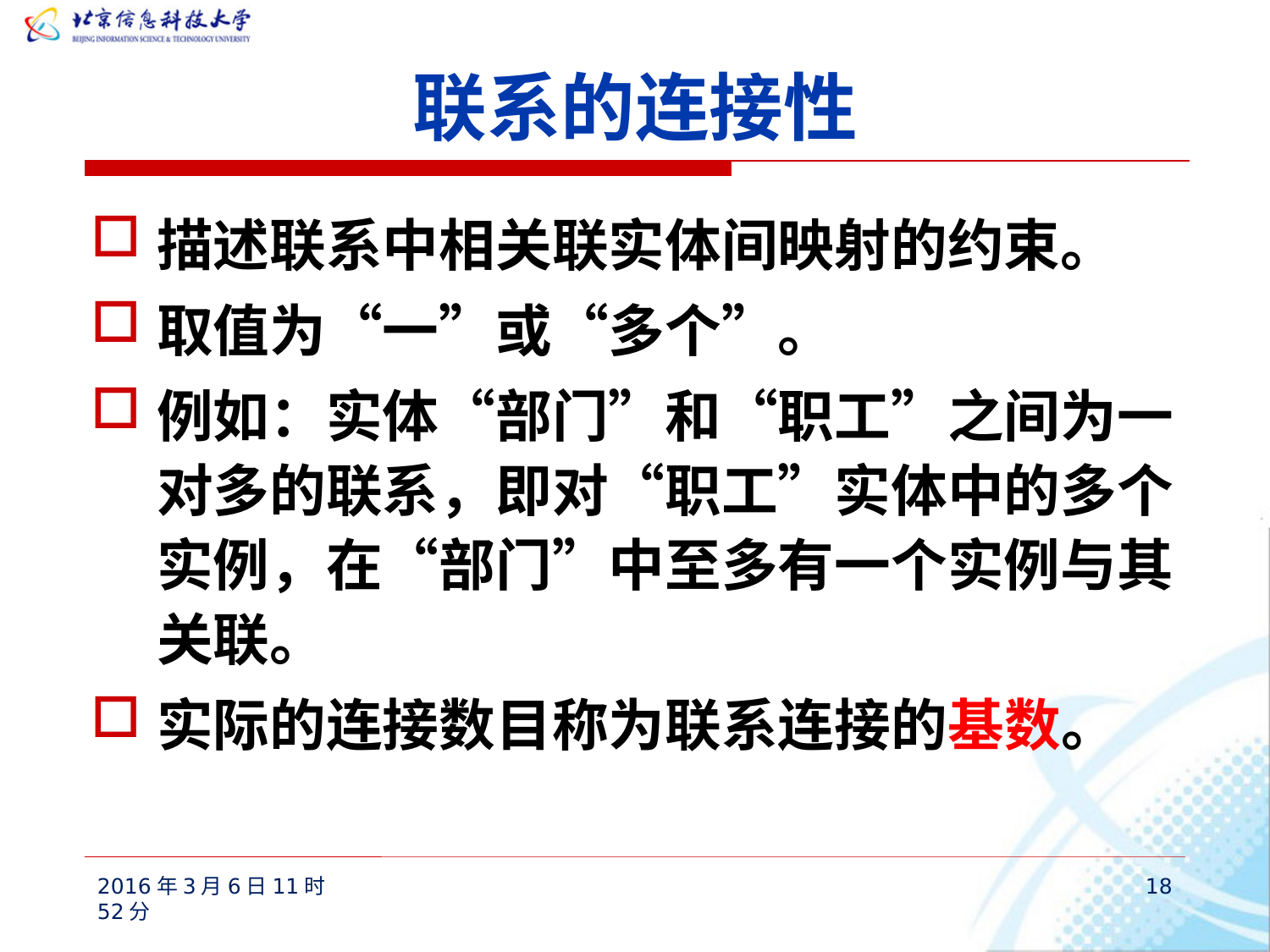

# 联系的连接性
描述联系中相关联实体间映射的约束。
取值为“一”或“多个”。
例如：实体“部门”和“职工”之间为一对多的联系，即对“职工”实体中的多个实例，在“部门”中至多有一个实例与其关联。
实际的连接数目称为联系连接的基数。
2016年3月6日11时52分
18